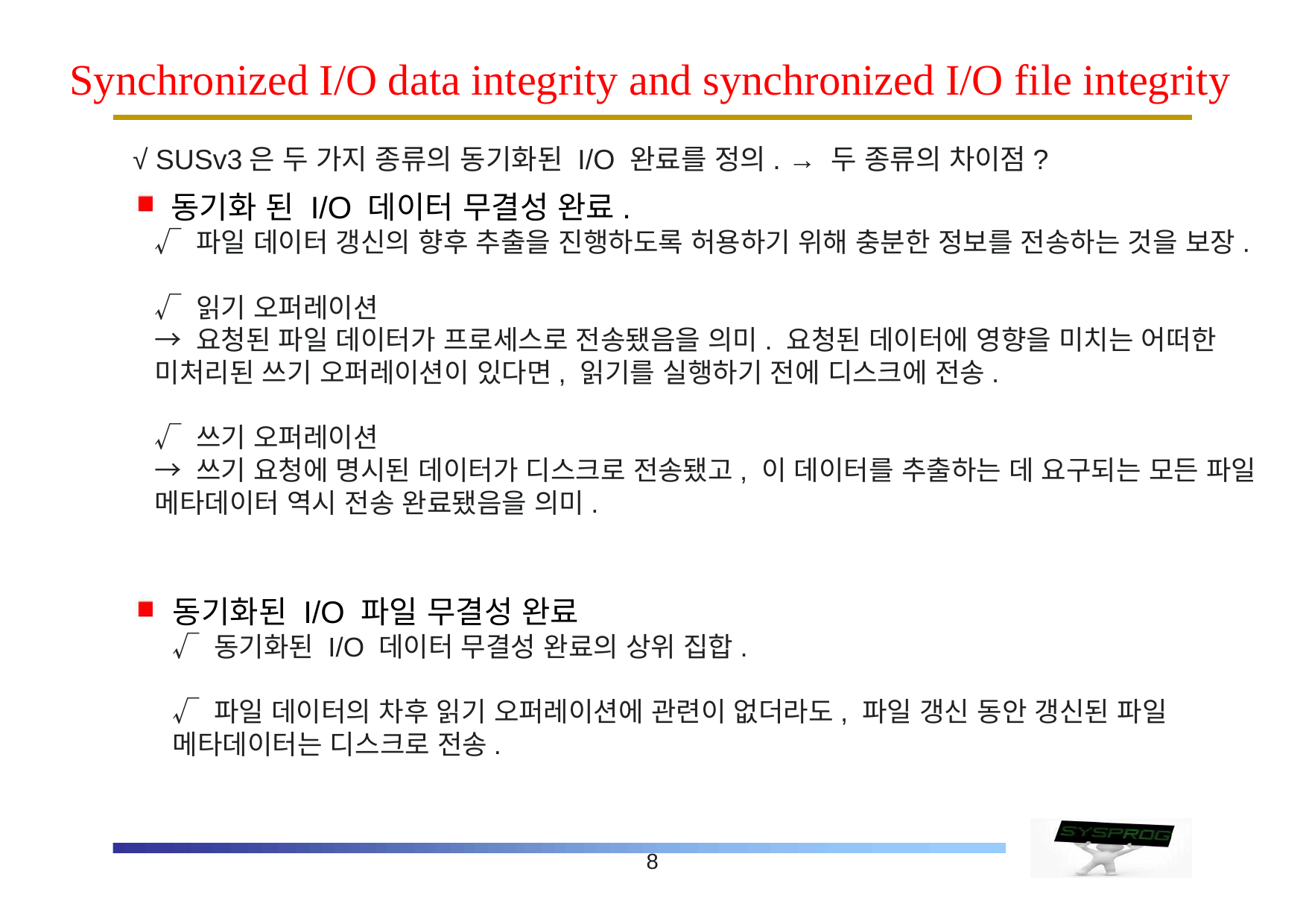

# Synchronized I/O data integrity and synchronized I/O file integrity
√ SUSv3은 두 가지 종류의 동기화된 I/O 완료를 정의. → 두 종류의 차이점?

 동기화 된 I/O 데이터 무결성 완료.
√ 파일 데이터 갱신의 향후 추출을 진행하도록 허용하기 위해 충분한 정보를 전송하는 것을 보장.

√ 읽기 오퍼레이션
→ 요청된 파일 데이터가 프로세스로 전송됐음을 의미. 요청된 데이터에 영향을 미치는 어떠한 미처리된 쓰기 오퍼레이션이 있다면, 읽기를 실행하기 전에 디스크에 전송.

√ 쓰기 오퍼레이션
→ 쓰기 요청에 명시된 데이터가 디스크로 전송됐고, 이 데이터를 추출하는 데 요구되는 모든 파일 메타데이터 역시 전송 완료됐음을 의미.

동기화된 I/O 파일 무결성 완료
√ 동기화된 I/O 데이터 무결성 완료의 상위 집합.

√ 파일 데이터의 차후 읽기 오퍼레이션에 관련이 없더라도, 파일 갱신 동안 갱신된 파일 메타데이터는 디스크로 전송.

8